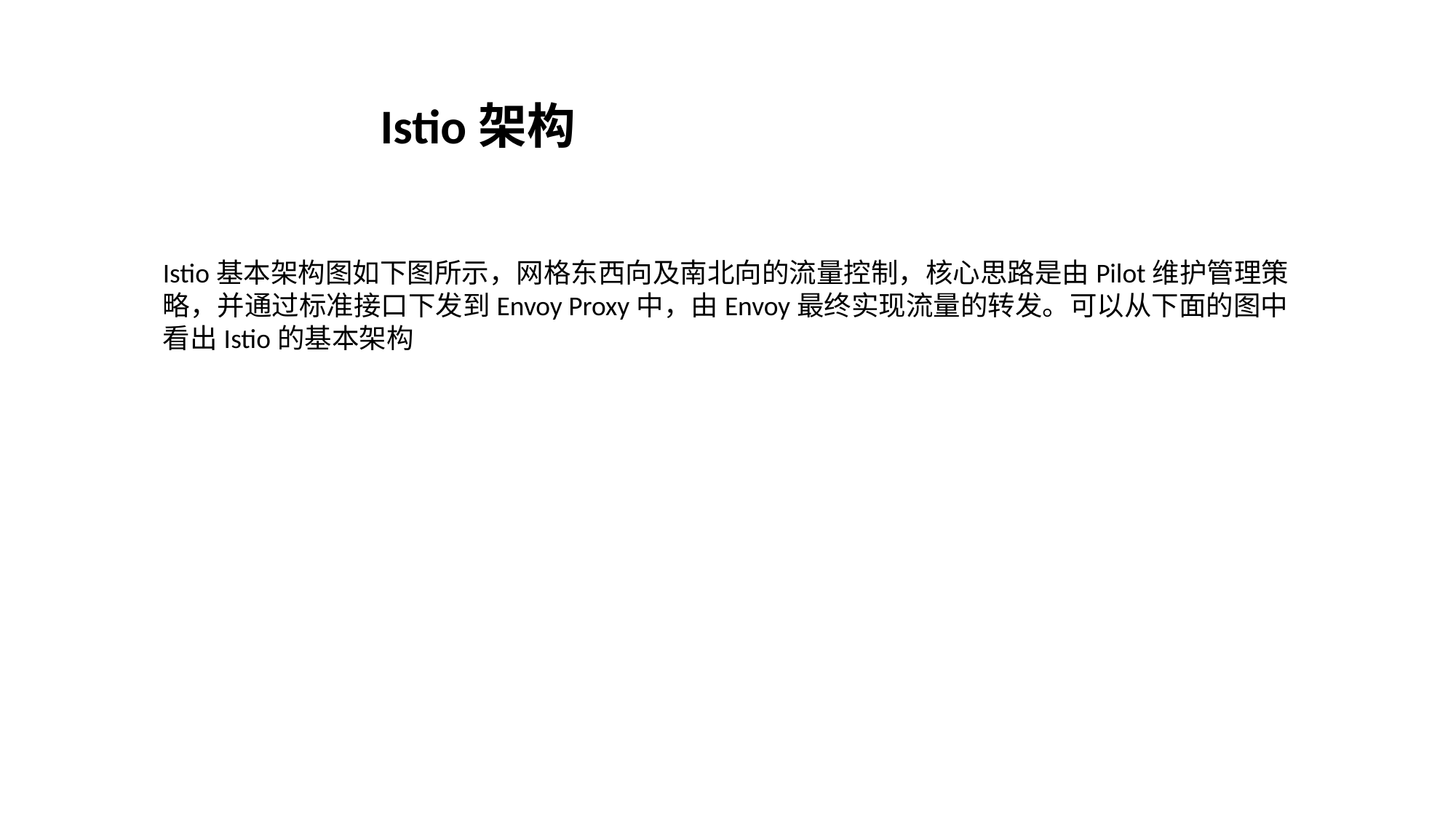

Istio架构

Istio基本架构图如下图所示，网格东西向及南北向的流量控制，核心思路是由Pilot维护管理策略，并通过标准接口下发到Envoy Proxy中，由Envoy最终实现流量的转发。可以从下面的图中看出Istio的基本架构